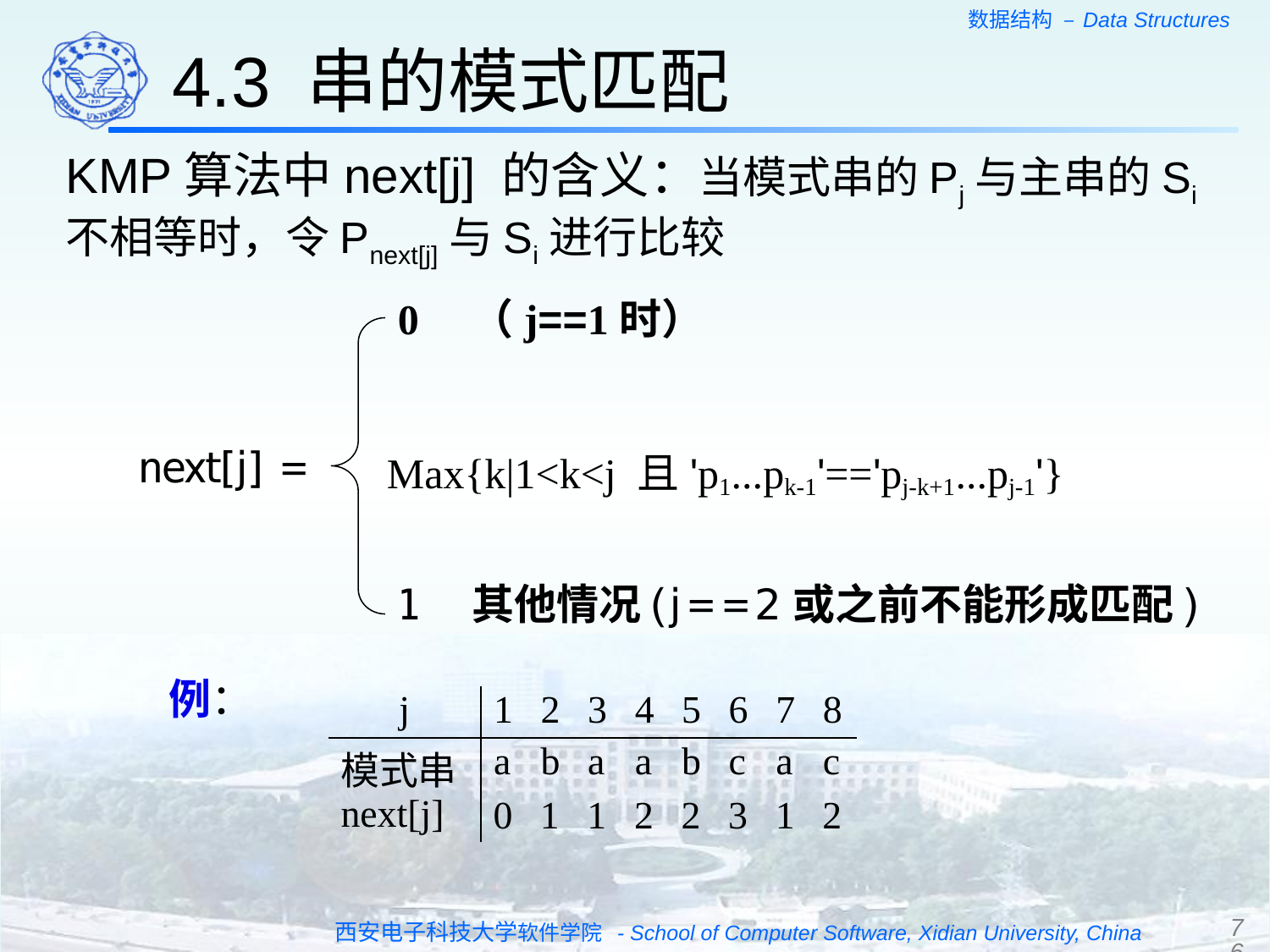

4.3 串的模式匹配
KMP算法中next[j] 的含义：当模式串的Pj与主串的Si不相等时，令Pnext[j]与Si进行比较
0    （j==1时）

next[j] =
Max{k|1<k<j 且'p1...pk-1'=='pj-k+1...pj-1'}
1   其他情况(j==2或之前不能形成匹配)
	例：
| j | 1 | 2 | 3 | 4 | 5 | 6 | 7 | 8 |
| --- | --- | --- | --- | --- | --- | --- | --- | --- |
| 模式串 | a | b | a | a | b | c | a | c |
| next[j] |  |  |  |  |  |  |  |  |
0
1
1
2
2
3
1
2
76